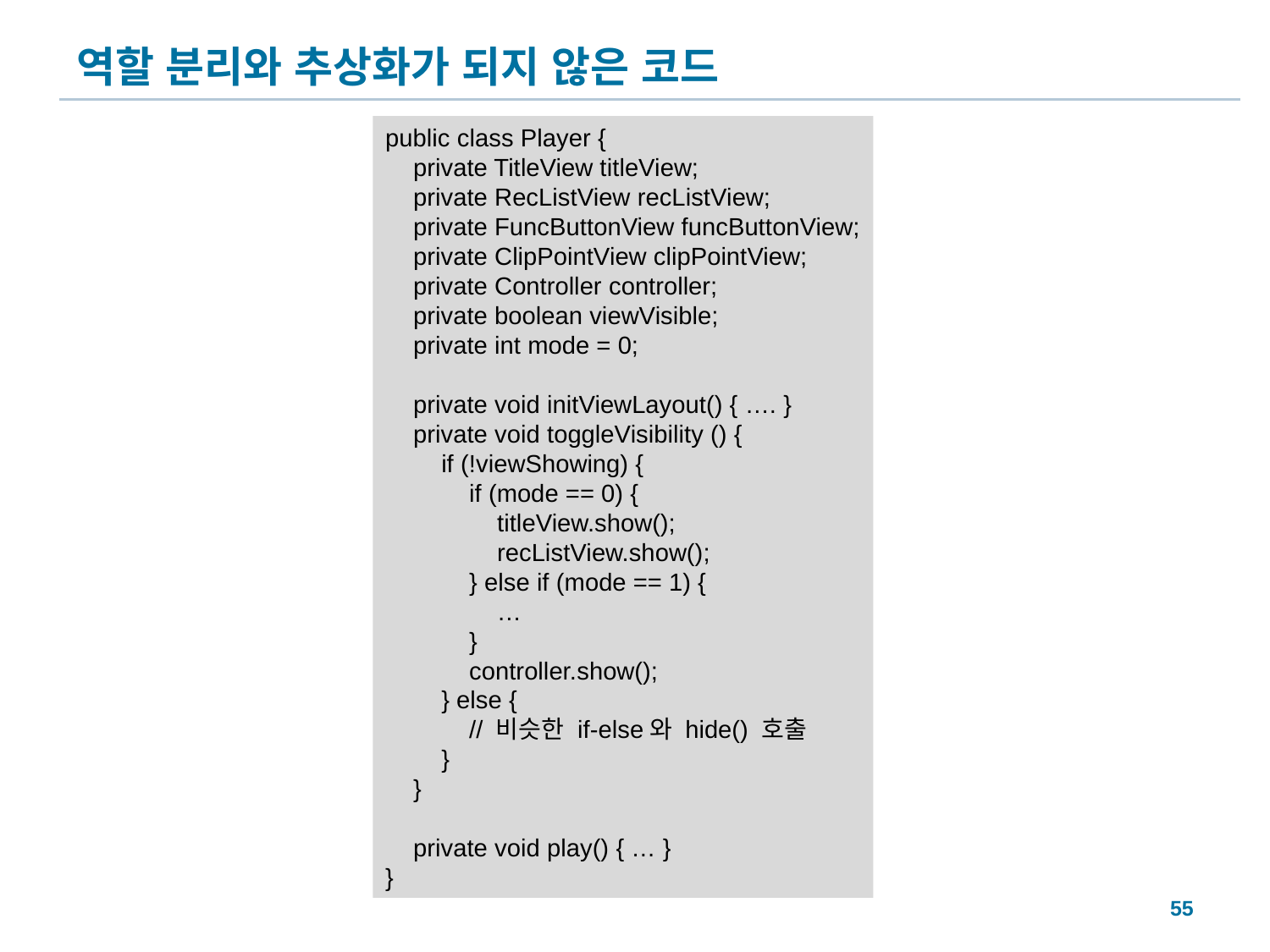

# 역할 분리와 추상화가 되지 않은 코드
public class Player {
    private TitleView titleView;
    private RecListView recListView;
    private FuncButtonView funcButtonView;
    private ClipPointView clipPointView;
    private Controller controller;
    private boolean viewVisible;
    private int mode = 0;

    private void initViewLayout() { …. }
    private void toggleVisibility () {
        if (!viewShowing) {
            if (mode == 0) {
                titleView.show();
                recListView.show();
            } else if (mode == 1) {
                …
            }
            controller.show();
        } else {
            // 비슷한 if-else와 hide() 호출
        }
    }

    private void play() { … }
}
55